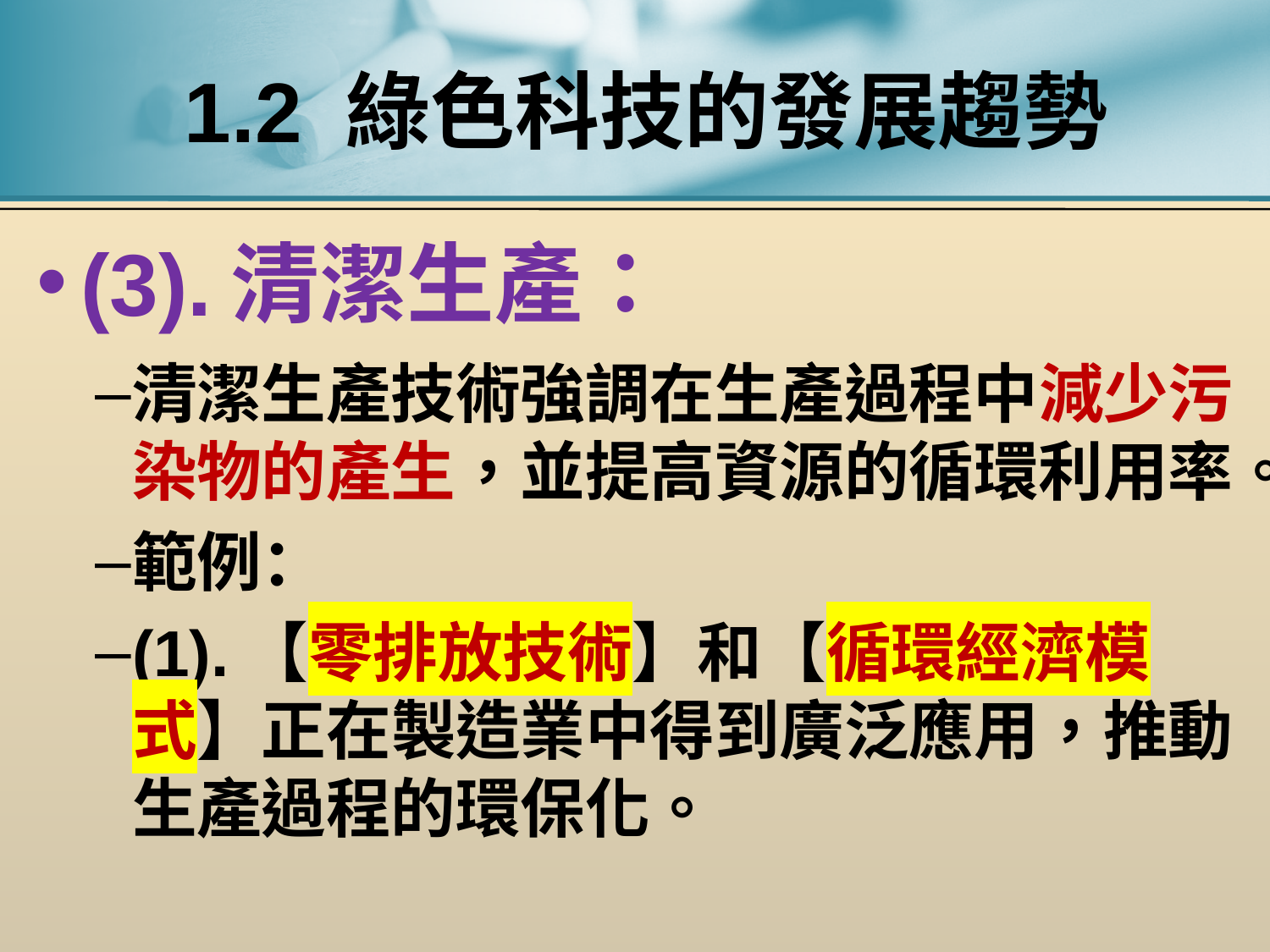

# 1.2 綠色科技的發展趨勢
(3).清潔生產：
清潔生產技術強調在生產過程中減少污染物的產生，並提高資源的循環利用率。
範例：
(1).【零排放技術】和【循環經濟模式】正在製造業中得到廣泛應用，推動生產過程的環保化。